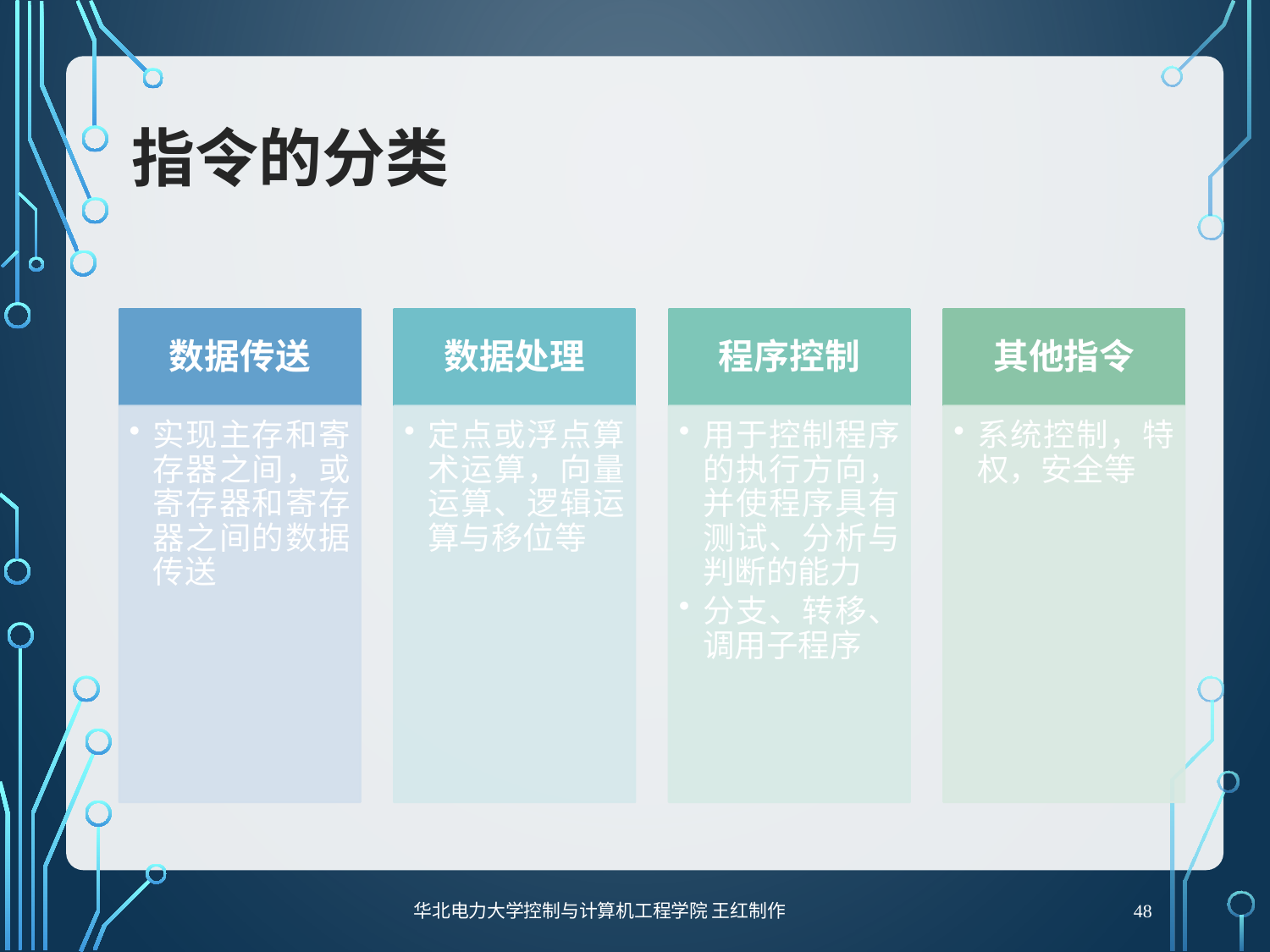

# 指令的分类
数据传送
实现主存和寄存器之间，或寄存器和寄存器之间的数据传送
数据处理
定点或浮点算术运算，向量运算、逻辑运算与移位等
程序控制
用于控制程序的执行方向，并使程序具有测试、分析与判断的能力
分支、转移、调用子程序
其他指令
系统控制，特权，安全等
48
华北电力大学控制与计算机工程学院 王红制作